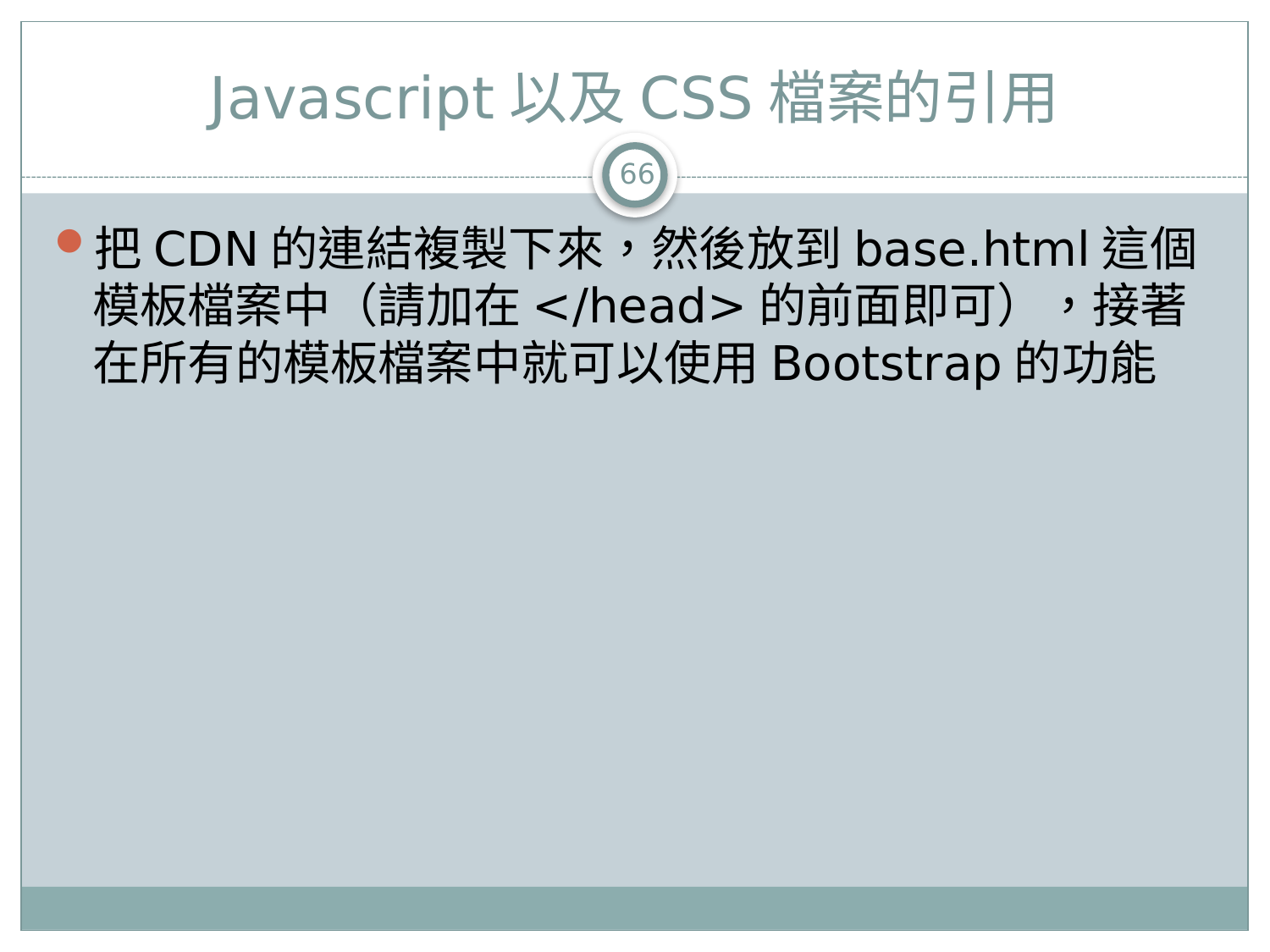

# Javascript以及CSS檔案的引用
66
把CDN的連結複製下來，然後放到base.html這個模板檔案中（請加在</head>的前面即可），接著在所有的模板檔案中就可以使用Bootstrap的功能